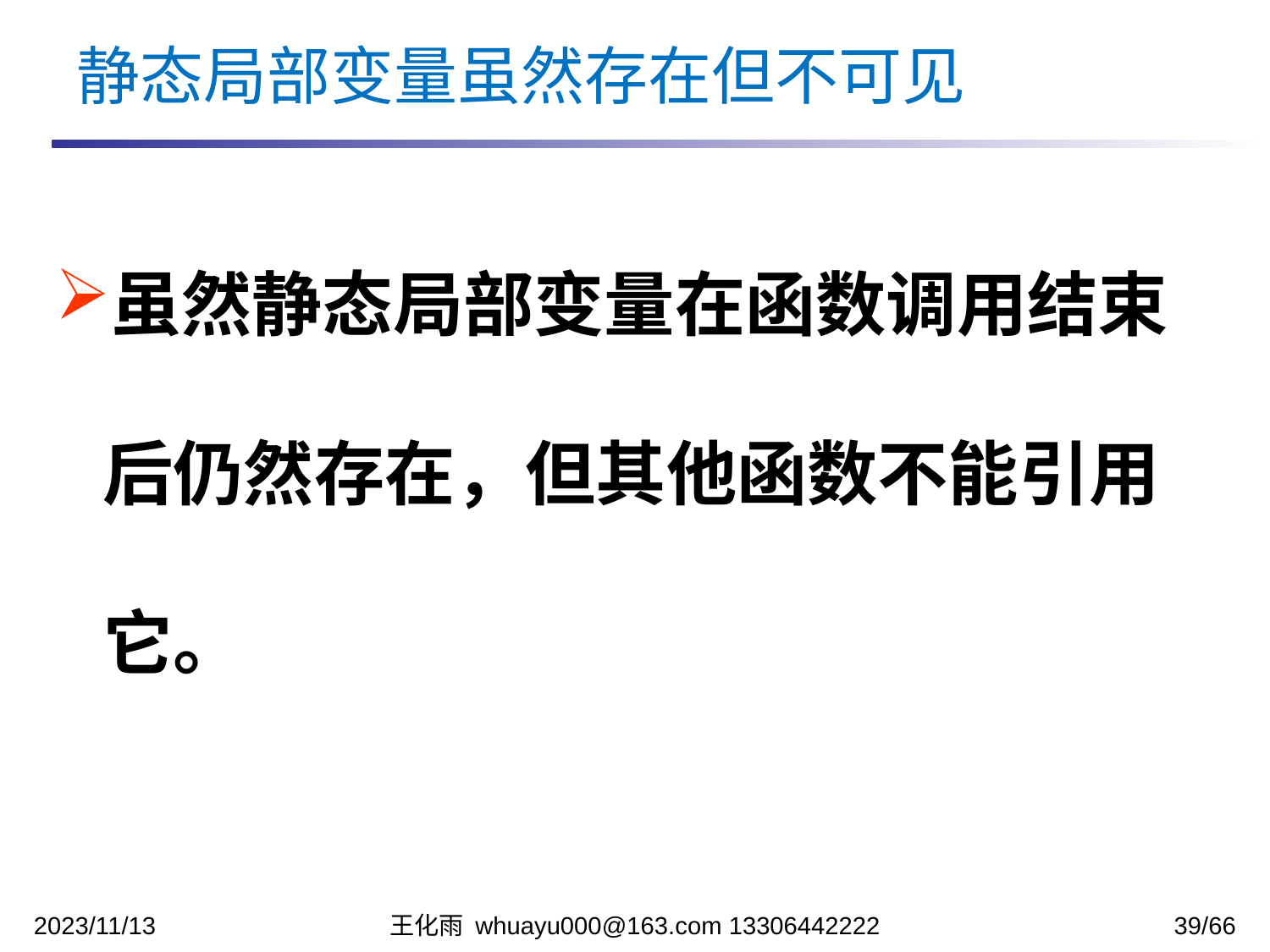

静态局部变量虽然存在但不可见
虽然静态局部变量在函数调用结束后仍然存在，但其他函数不能引用它。
2023/11/13
王化雨 whuayu000@163.com 13306442222
39/66